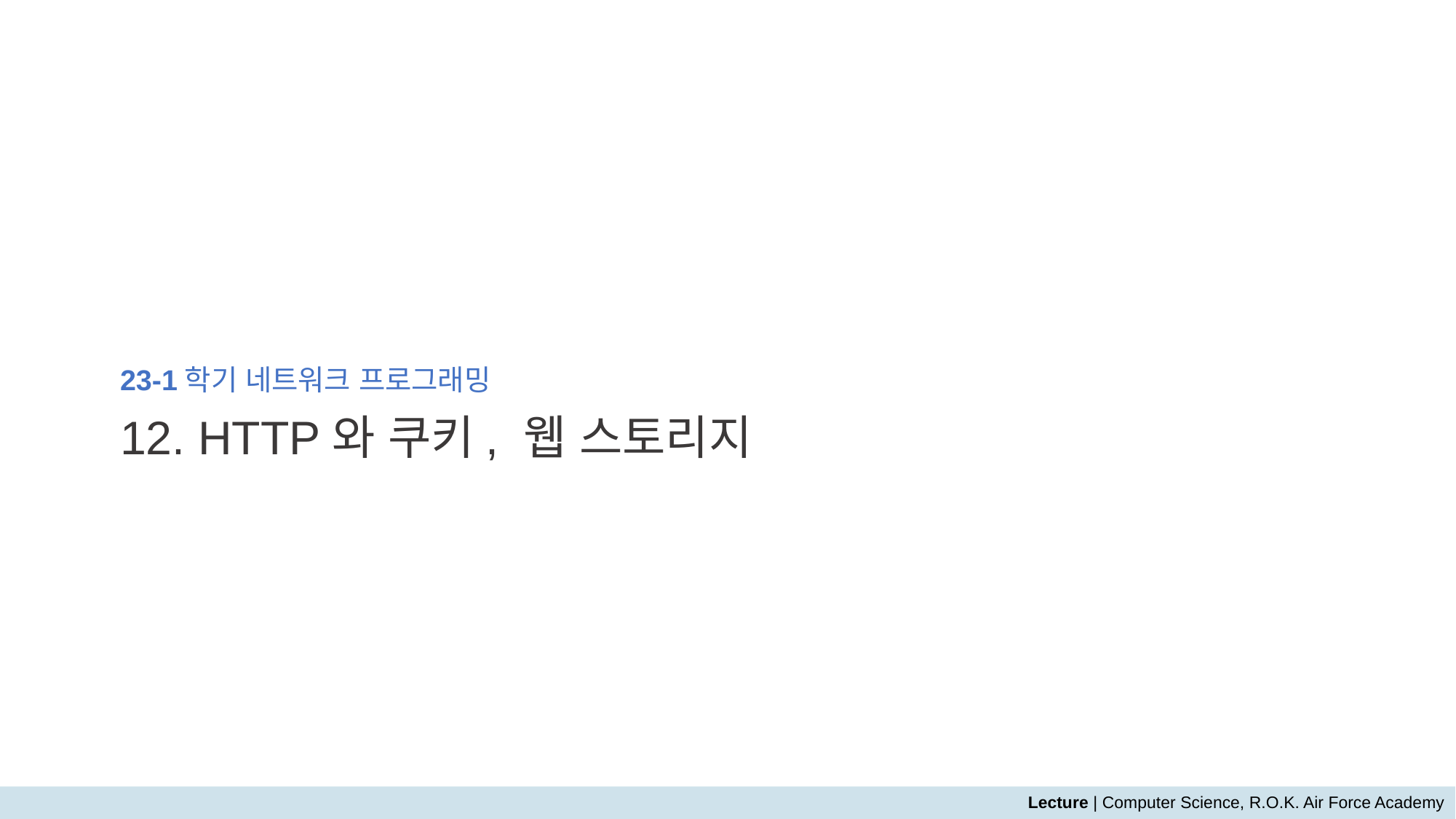

# 23-1학기 네트워크 프로그래밍 12. HTTP와 쿠키, 웹 스토리지
Lecture | Computer Science, R.O.K. Air Force Academy